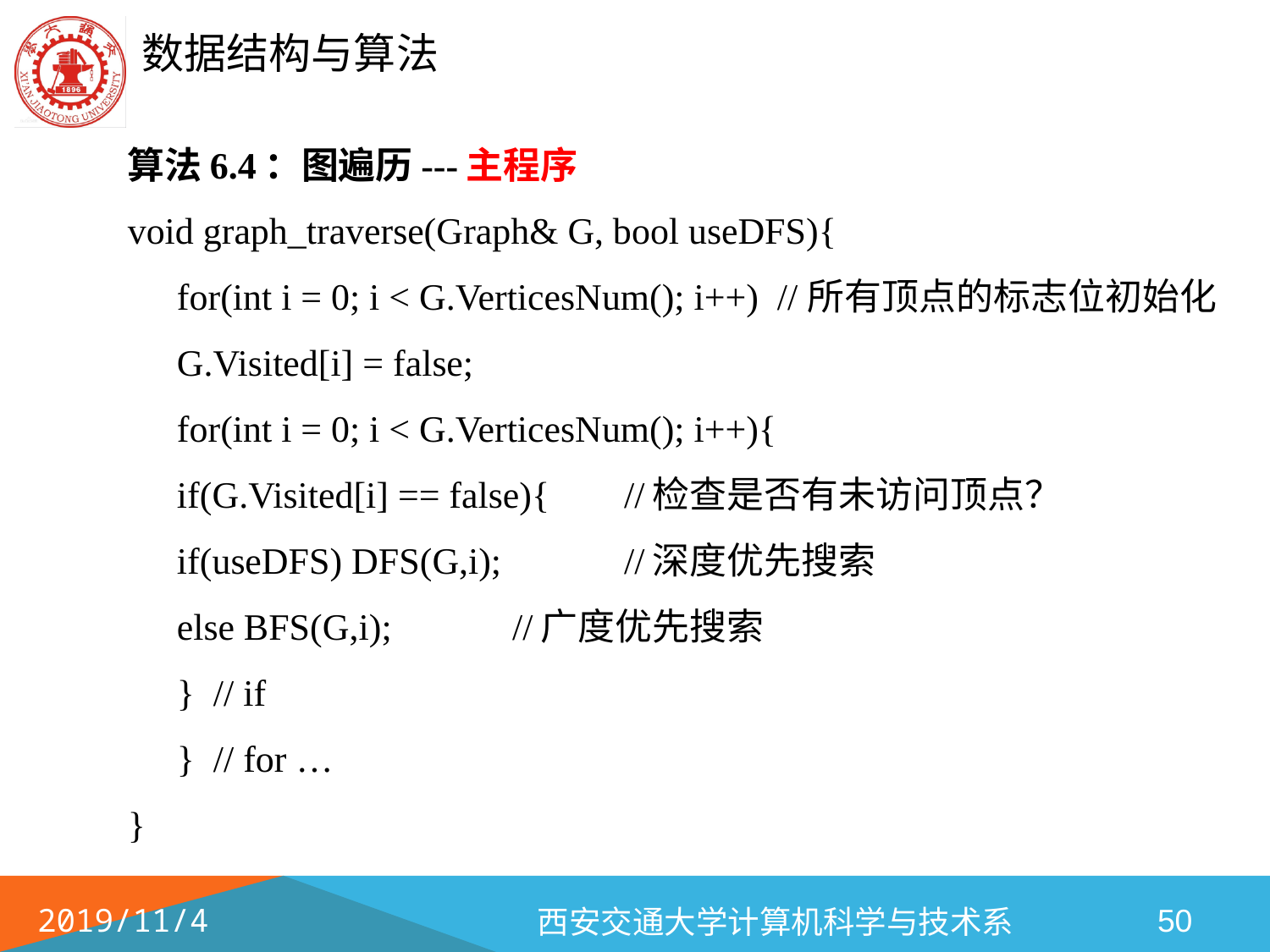

算法6.4：图遍历---主程序
void graph_traverse(Graph& G, bool useDFS){
	for(int i = 0; i < G.VerticesNum(); i++)  //所有顶点的标志位初始化
		G.Visited[i] = false;
	for(int i = 0; i < G.VerticesNum(); i++){
		if(G.Visited[i] == false){		//检查是否有未访问顶点？
			if(useDFS) DFS(G,i);      	//深度优先搜索
			else BFS(G,i);       	//广度优先搜索
		}  // if
	}  // for …
}